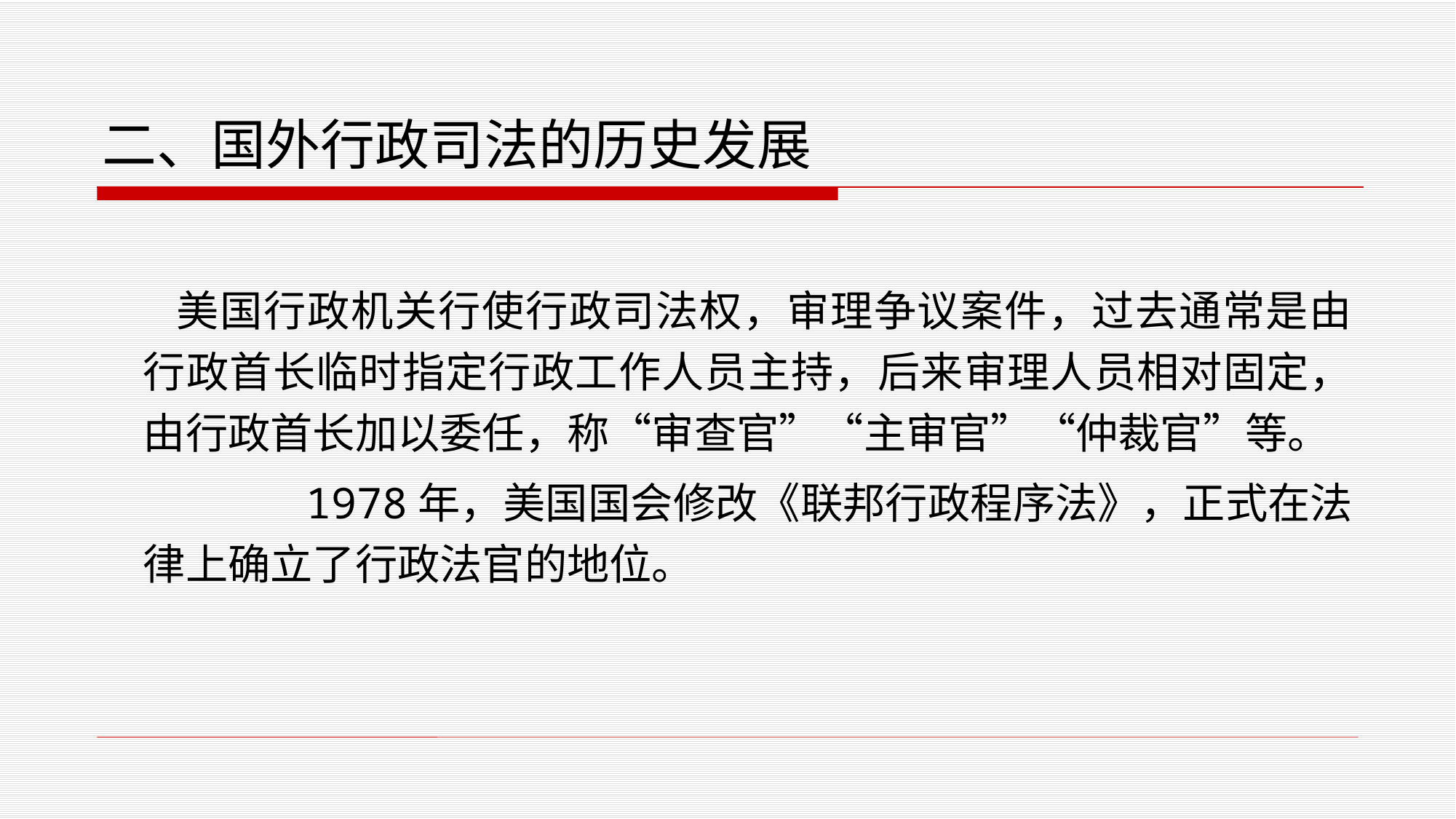

# 二、国外行政司法的历史发展

      美国行政机关行使行政司法权，审理争议案件，过去通常是由行政首长临时指定行政工作人员主持，后来审理人员相对固定，由行政首长加以委任，称“审查官”“主审官”“仲裁官”等。
        1978年，美国国会修改《联邦行政程序法》，正式在法律上确立了行政法官的地位。